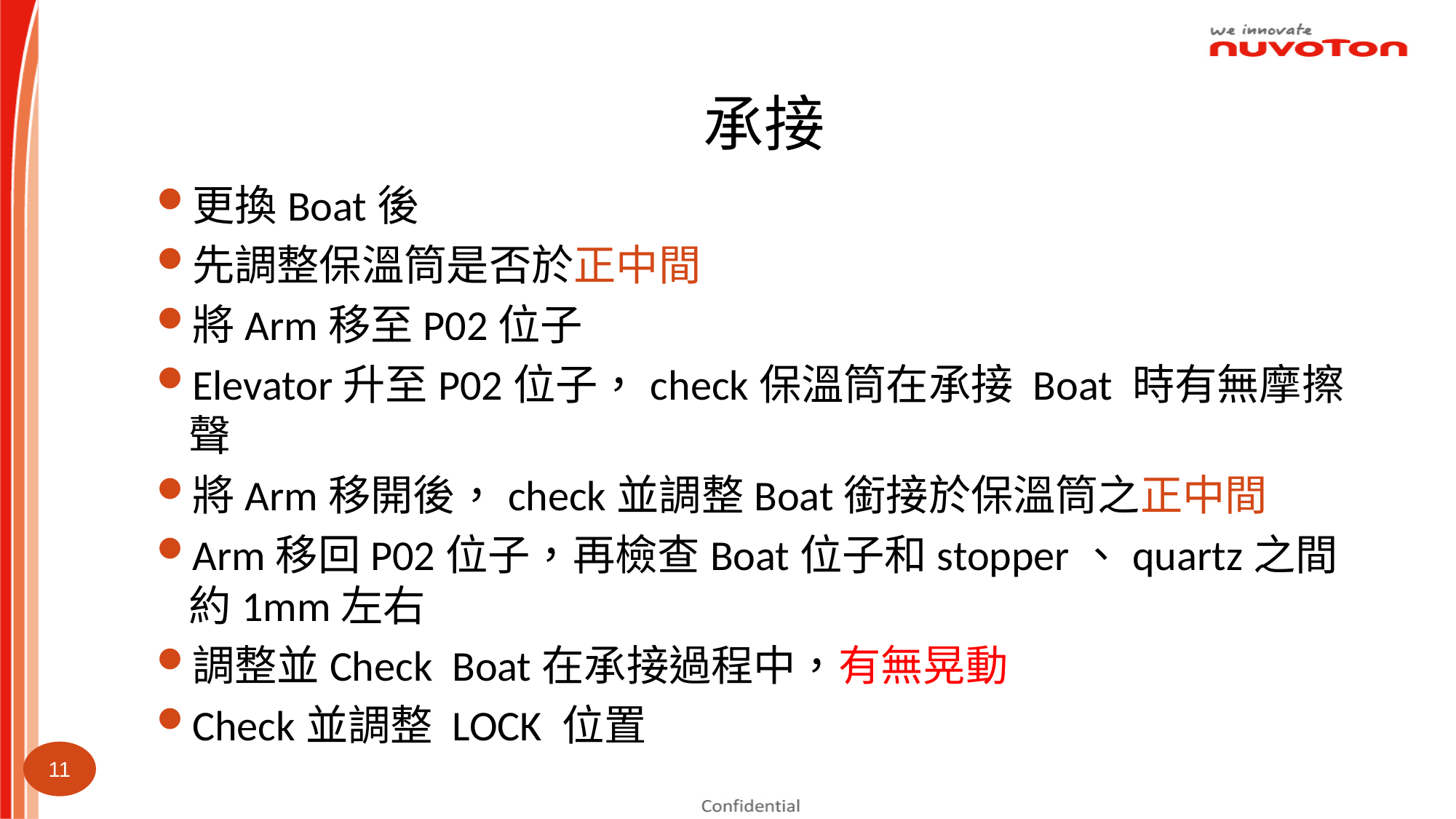

# 承接
更換Boat後
先調整保溫筒是否於正中間
將Arm移至P02位子
Elevator升至P02位子，check保溫筒在承接 Boat 時有無摩擦聲
將Arm移開後，check並調整Boat銜接於保溫筒之正中間
Arm移回P02位子，再檢查Boat位子和stopper、quartz之間約1mm左右
調整並Check  Boat在承接過程中，有無晃動
Check並調整 LOCK 位置

11